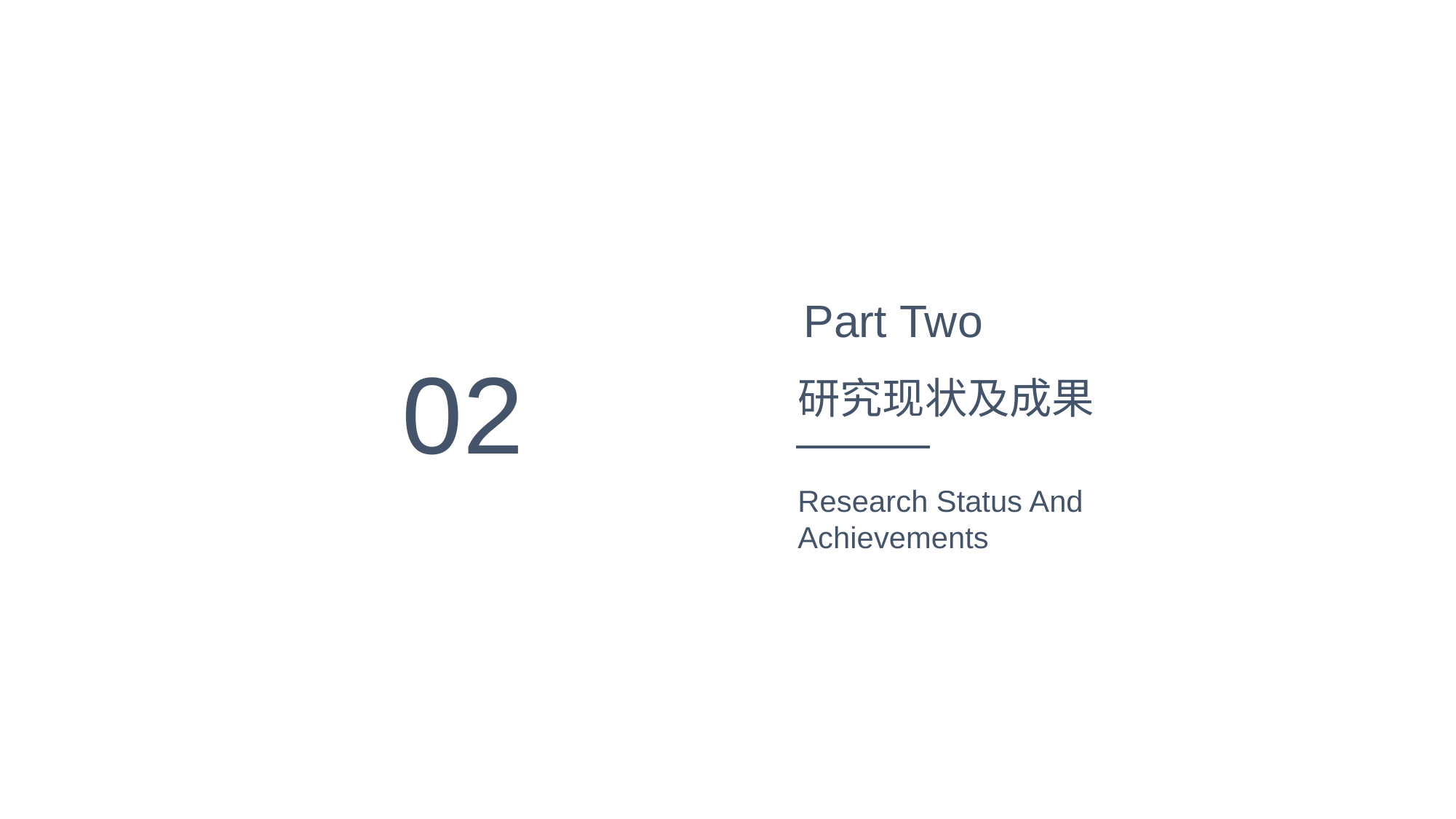

Part Two
02
研究现状及成果
Research Status And Achievements